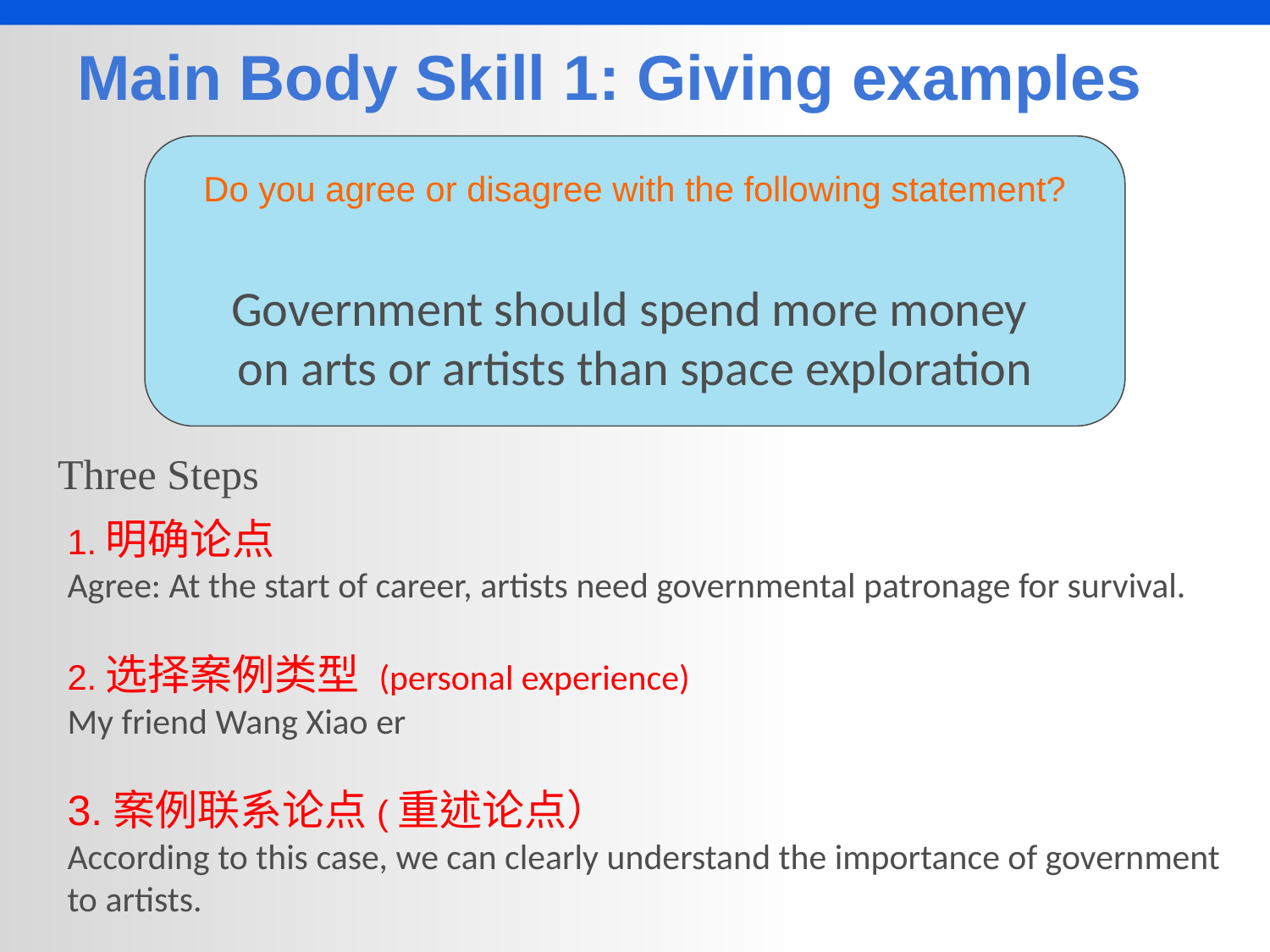

# Main Body Skill 1: Giving examples
Do you agree or disagree with the following statement?

Government should spend more money
on arts or artists than space exploration
Three Steps
1.明确论点
Agree: At the start of career, artists need governmental patronage for survival.

2.选择案例类型 (personal experience)
My friend Wang Xiao er

3.案例联系论点(重述论点）
According to this case, we can clearly understand the importance of government to artists.